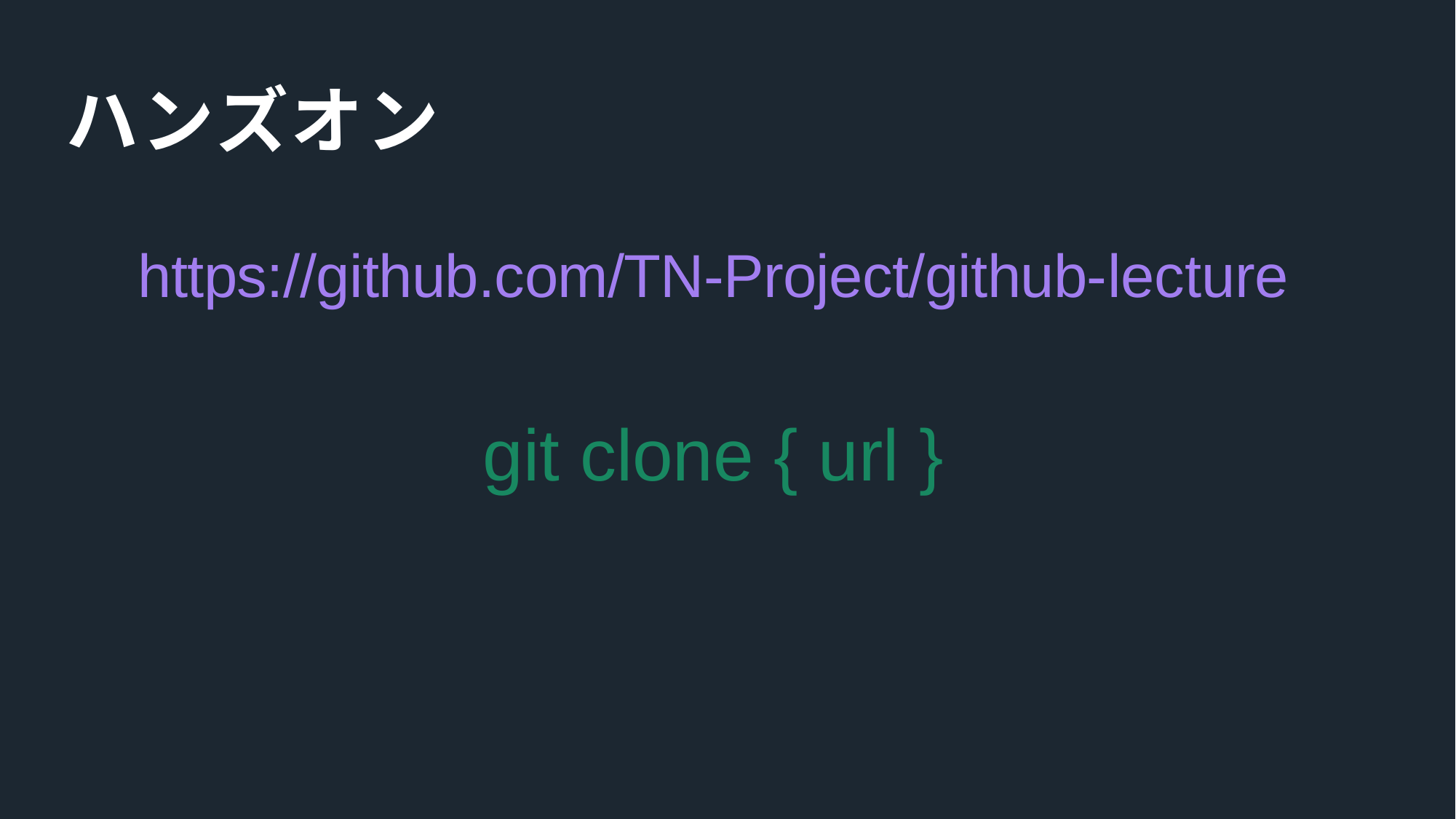

# ハンズオン
https://github.com/TN-Project/github-lecture

git clone { url }